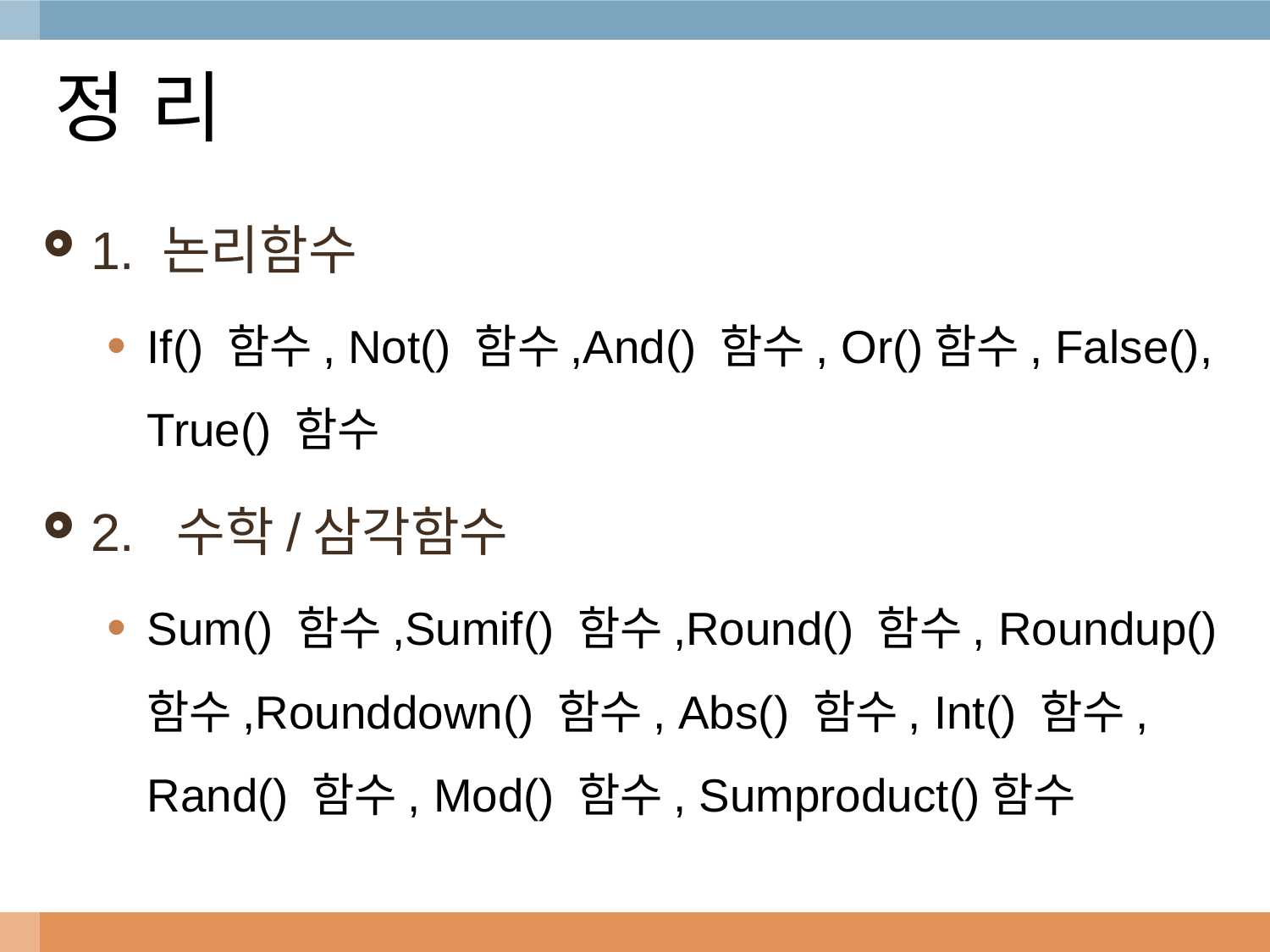

# 정 리
1. 논리함수
If() 함수, Not() 함수,And() 함수, Or()함수, False(), True() 함수
2.  수학/삼각함수
Sum() 함수,Sumif() 함수,Round() 함수, Roundup() 함수,Rounddown() 함수, Abs() 함수, Int() 함수, Rand() 함수, Mod() 함수, Sumproduct()함수